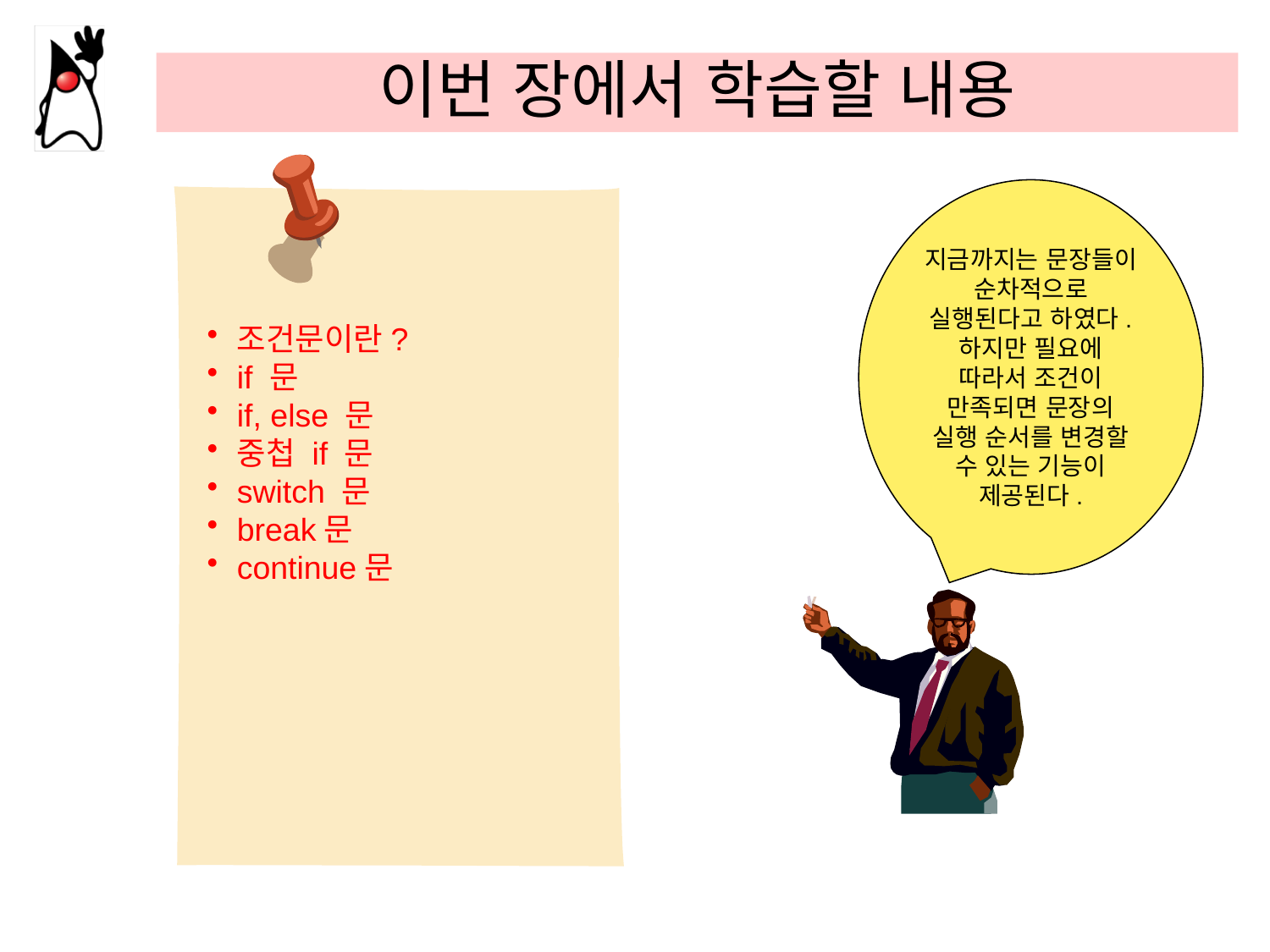

# 이번 장에서 학습할 내용

지금까지는 문장들이 순차적으로 실행된다고 하였다. 하지만 필요에 따라서 조건이 만족되면 문장의 실행 순서를 변경할 수 있는 기능이 제공된다.

조건문이란?
if 문
if, else 문
중첩 if 문
switch 문
break문
continue문